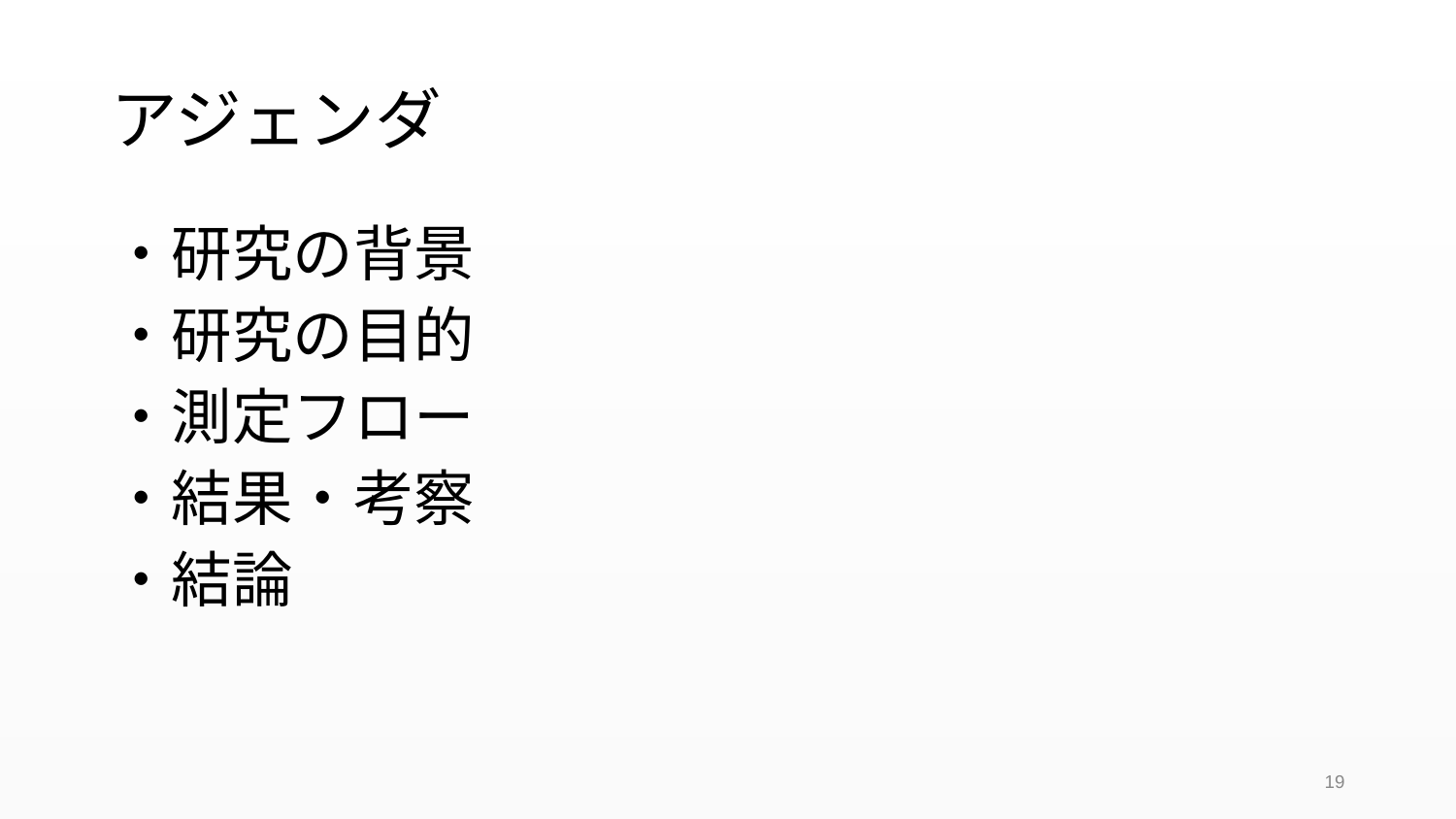

# アジェンダ
・研究の背景
・研究の目的
・測定フロー
・結果・考察
・結論
19